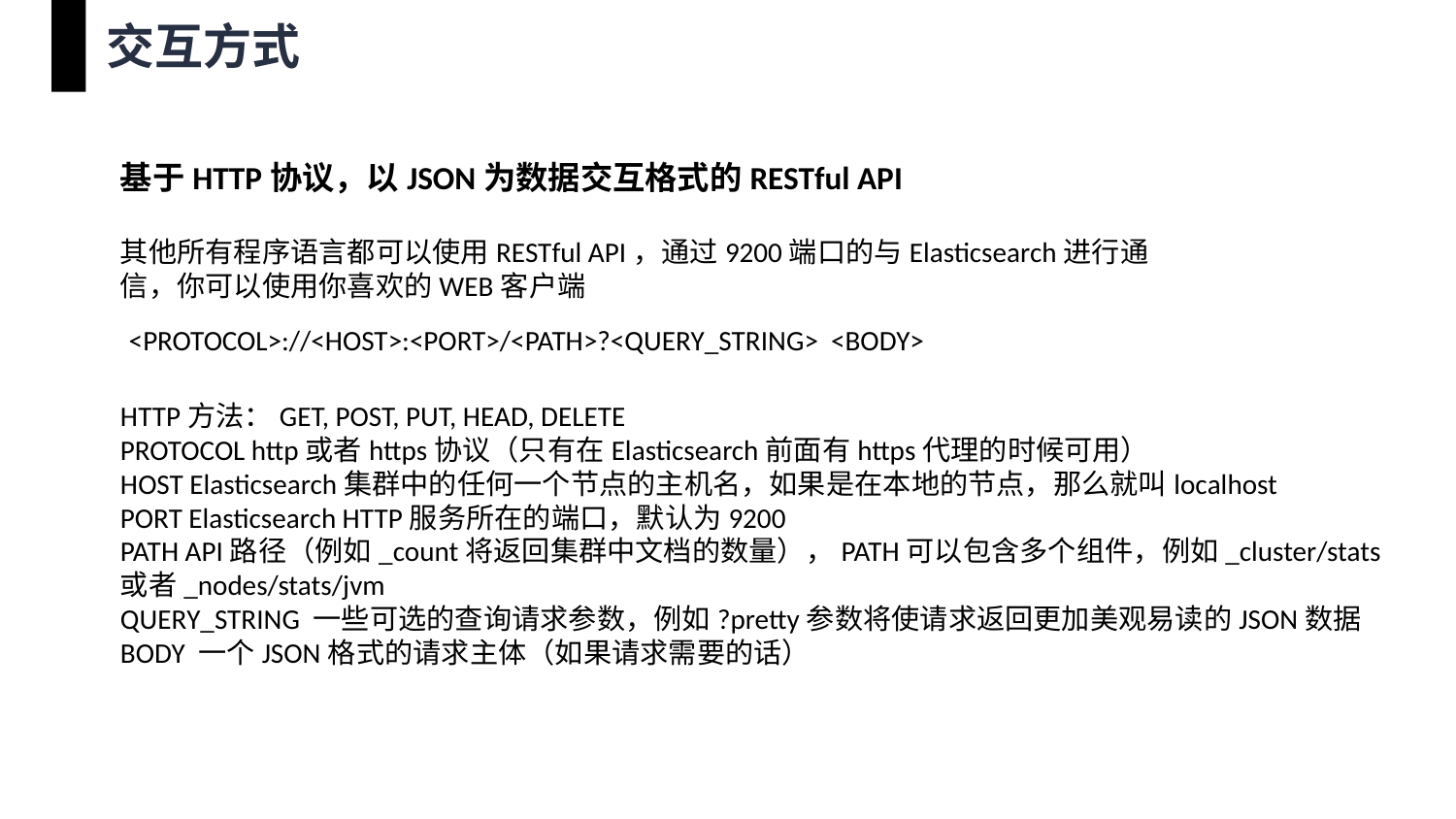

交互方式
基于HTTP协议，以JSON为数据交互格式的RESTful API

其他所有程序语言都可以使用RESTful API，通过9200端口的与Elasticsearch进行通信，你可以使用你喜欢的WEB客户端
<PROTOCOL>://<HOST>:<PORT>/<PATH>?<QUERY_STRING>  <BODY>
HTTP方法：GET, POST, PUT, HEAD, DELETE
PROTOCOL http或者https协议（只有在Elasticsearch前面有https代理的时候可用）
HOST Elasticsearch集群中的任何一个节点的主机名，如果是在本地的节点，那么就叫localhost
PORT Elasticsearch HTTP服务所在的端口，默认为9200
PATH API路径（例如_count将返回集群中文档的数量），PATH可以包含多个组件，例如_cluster/stats或者_nodes/stats/jvm
QUERY_STRING 一些可选的查询请求参数，例如?pretty参数将使请求返回更加美观易读的JSON数据
BODY 一个JSON格式的请求主体（如果请求需要的话）